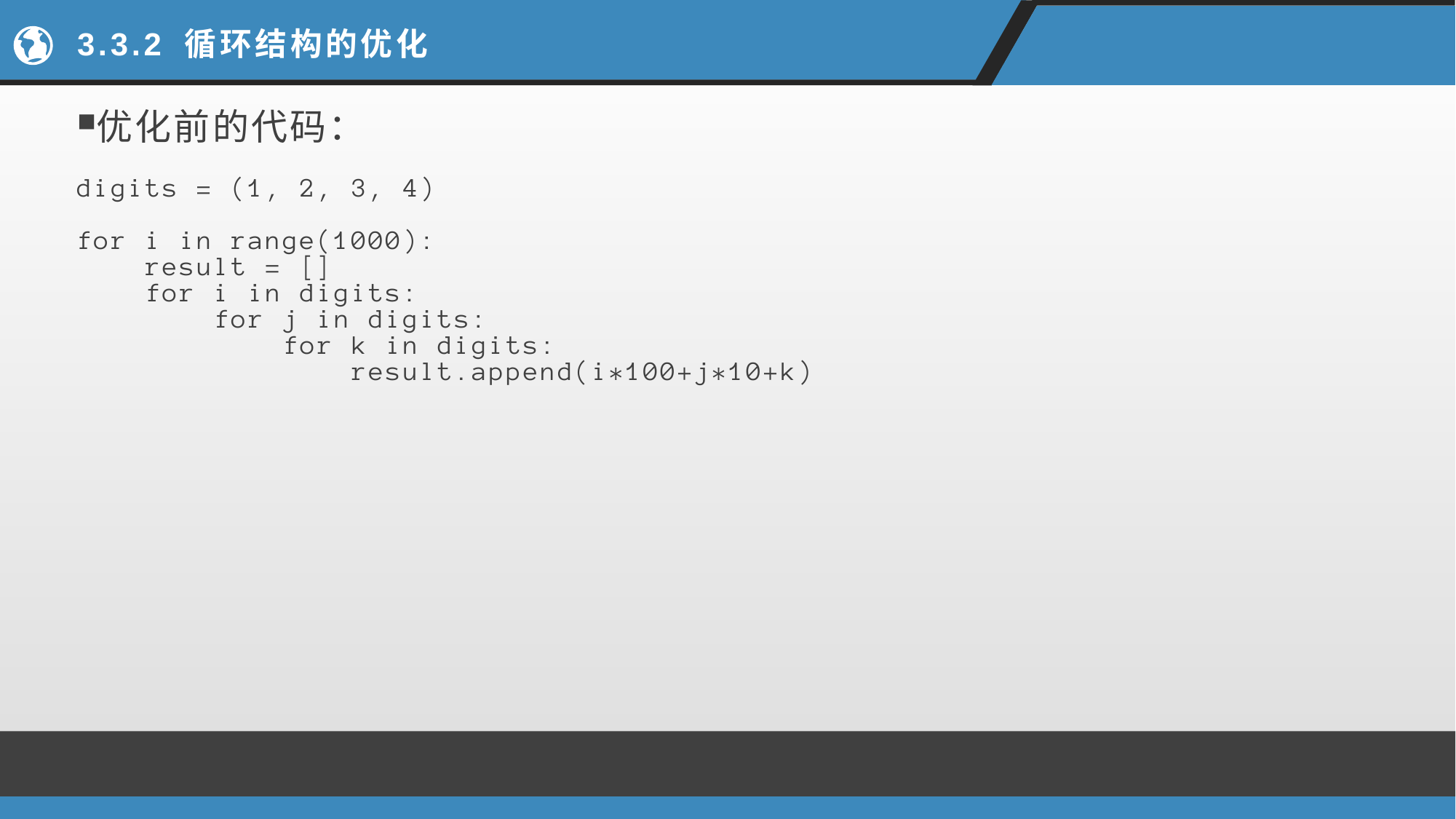

# 3.3.2 循环结构的优化

优化前的代码：

digits = (1, 2, 3, 4)

for i in range(1000):
    result = []
    for i in digits:
        for j in digits:
            for k in digits:
                result.append(i*100+j*10+k)